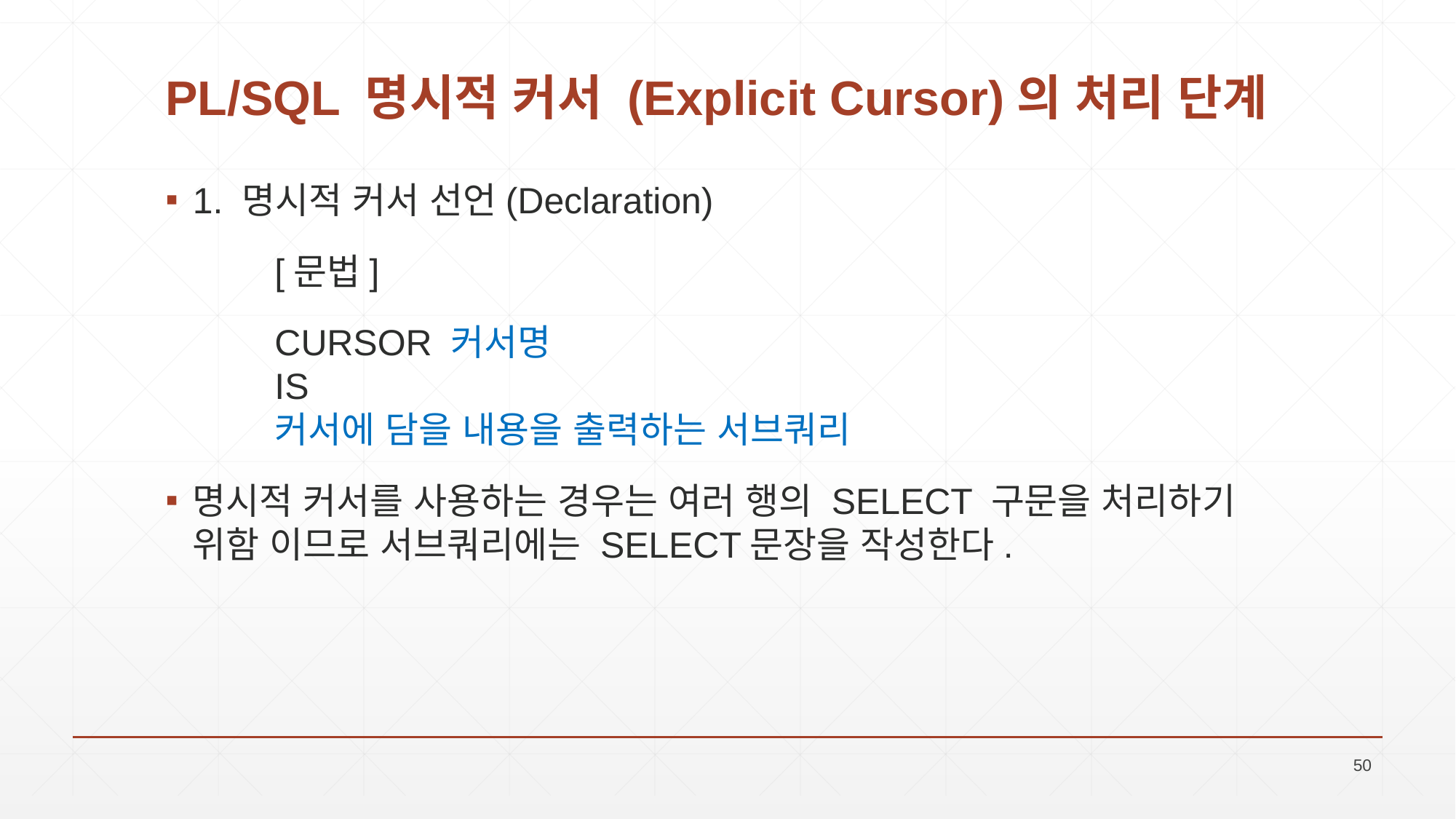

# PL/SQL 명시적 커서 (Explicit Cursor)의 처리 단계
1. 명시적 커서 선언(Declaration)
	[문법]
	CURSOR 커서명
	IS
	커서에 담을 내용을 출력하는 서브쿼리
명시적 커서를 사용하는 경우는 여러 행의 SELECT 구문을 처리하기 위함 이므로 서브쿼리에는 SELECT문장을 작성한다.

50